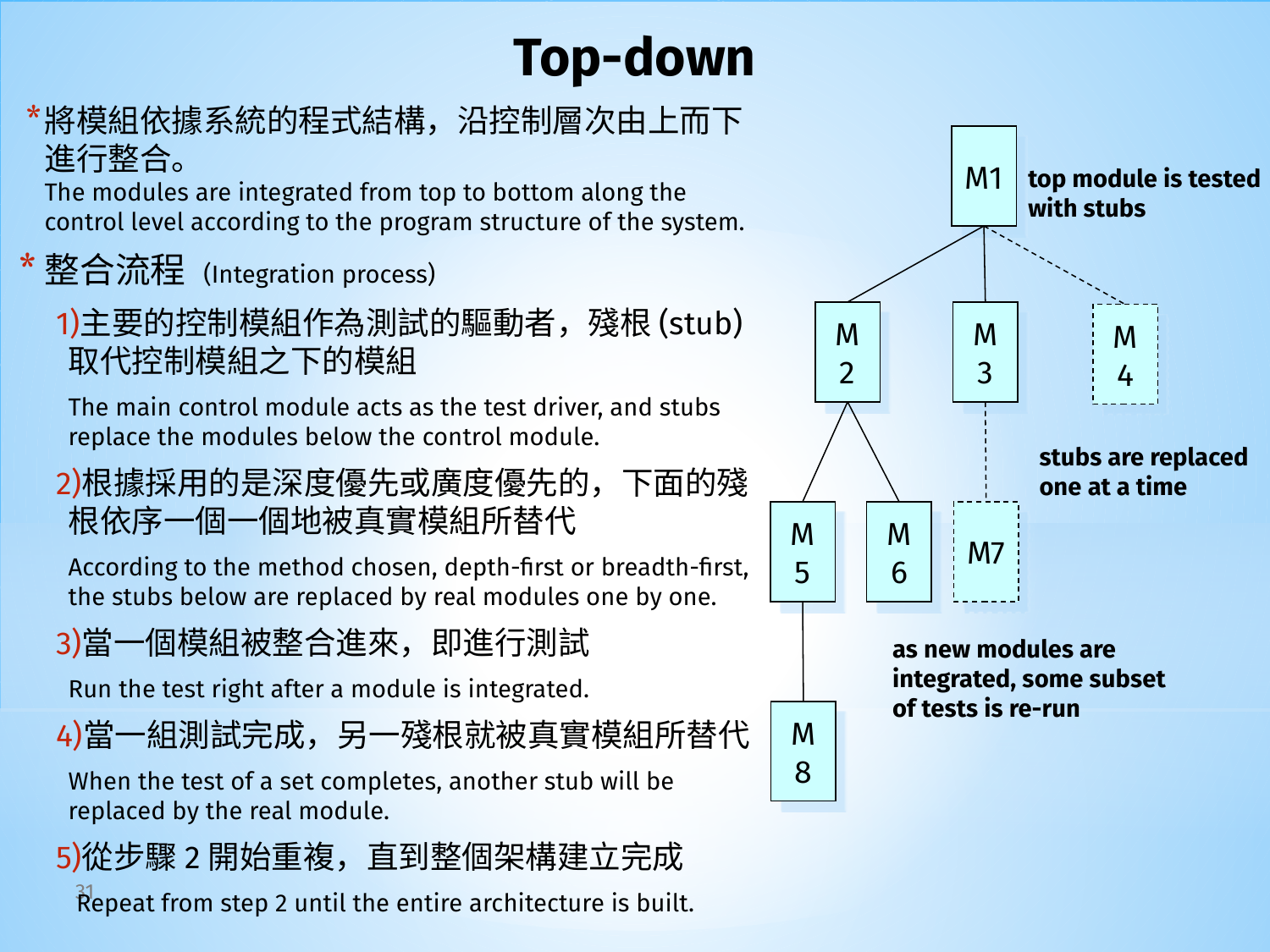

# Top-down
將模組依據系統的程式結構，沿控制層次由上而下進行整合。
The modules are integrated from top to bottom along the control level according to the program structure of the system.
整合流程 (Integration process)
主要的控制模組作為測試的驅動者，殘根(stub)取代控制模組之下的模組
The main control module acts as the test driver, and stubs replace the modules below the control module.
根據採用的是深度優先或廣度優先的，下面的殘根依序一個一個地被真實模組所替代
According to the method chosen, depth-first or breadth-first, the stubs below are replaced by real modules one by one.
當一個模組被整合進來，即進行測試
Run the test right after a module is integrated.
當一組測試完成，另一殘根就被真實模組所替代
When the test of a set completes, another stub will be replaced by the real module.
從步驟2開始重複，直到整個架構建立完成
Repeat from step 2 until the entire architecture is built.

M1
top module is tested with stubs
M2
M3
M4
stubs are replaced one at a time
M5
M6
M7
as new modules are integrated, some subset of tests is re-run
M8
31